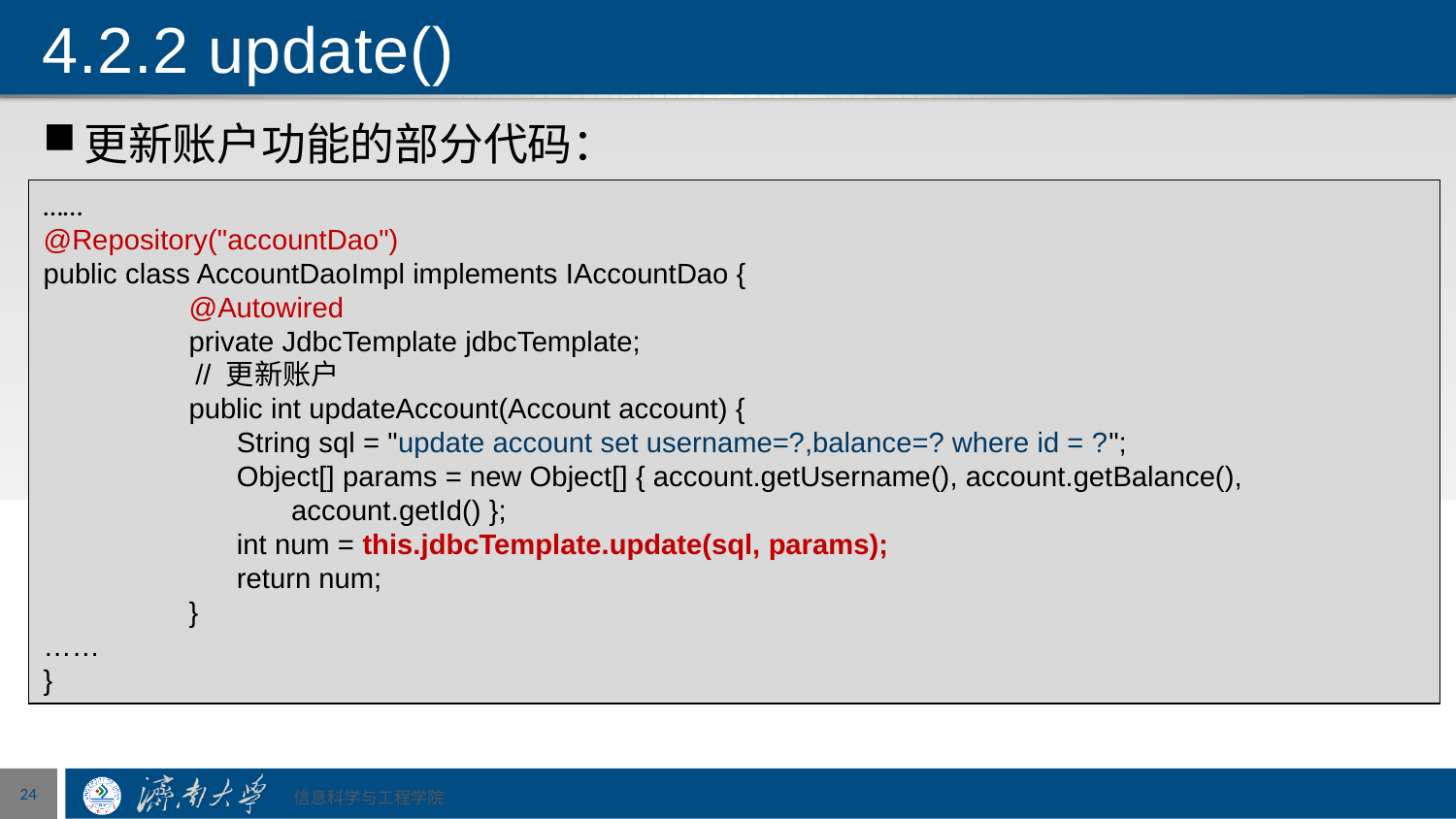

# 4.2.2 update()
更新账户功能的部分代码：
……
@Repository("accountDao")
public class AccountDaoImpl implements IAccountDao {
	@Autowired
	private JdbcTemplate jdbcTemplate;
                   // 更新账户
	public int updateAccount(Account account) {
	      String sql = "update account set username=?,balance=? where id = ?";
	      Object[] params = new Object[] { account.getUsername(), account.getBalance(),
                               account.getId() };
	      int num = this.jdbcTemplate.update(sql, params);
	      return num;
	}
……
}